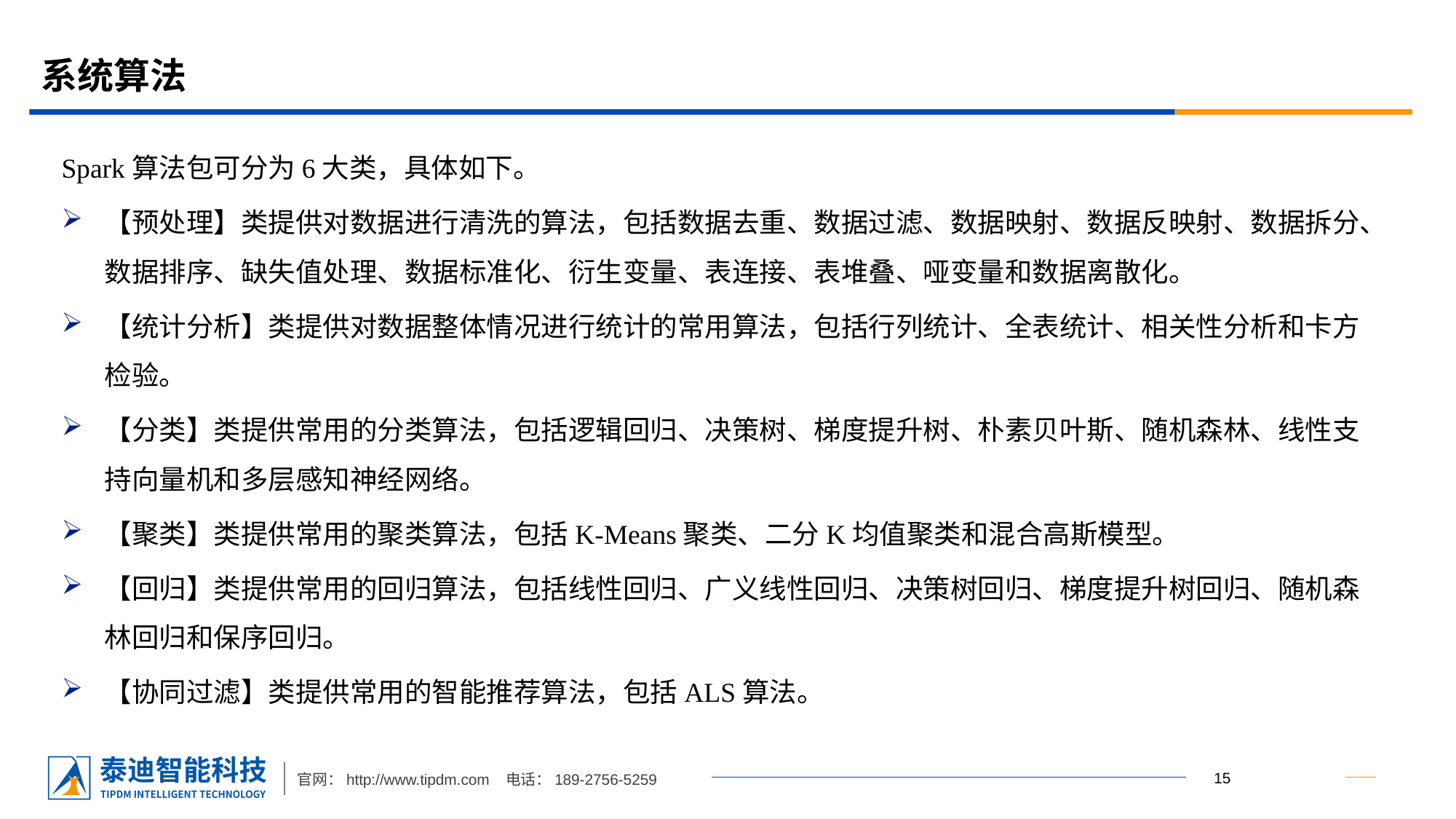

# 系统算法
Spark算法包可分为6大类，具体如下。
【预处理】类提供对数据进行清洗的算法，包括数据去重、数据过滤、数据映射、数据反映射、数据拆分、数据排序、缺失值处理、数据标准化、衍生变量、表连接、表堆叠、哑变量和数据离散化。
【统计分析】类提供对数据整体情况进行统计的常用算法，包括行列统计、全表统计、相关性分析和卡方检验。
【分类】类提供常用的分类算法，包括逻辑回归、决策树、梯度提升树、朴素贝叶斯、随机森林、线性支持向量机和多层感知神经网络。
【聚类】类提供常用的聚类算法，包括K-Means聚类、二分K均值聚类和混合高斯模型。
【回归】类提供常用的回归算法，包括线性回归、广义线性回归、决策树回归、梯度提升树回归、随机森林回归和保序回归。
【协同过滤】类提供常用的智能推荐算法，包括ALS算法。